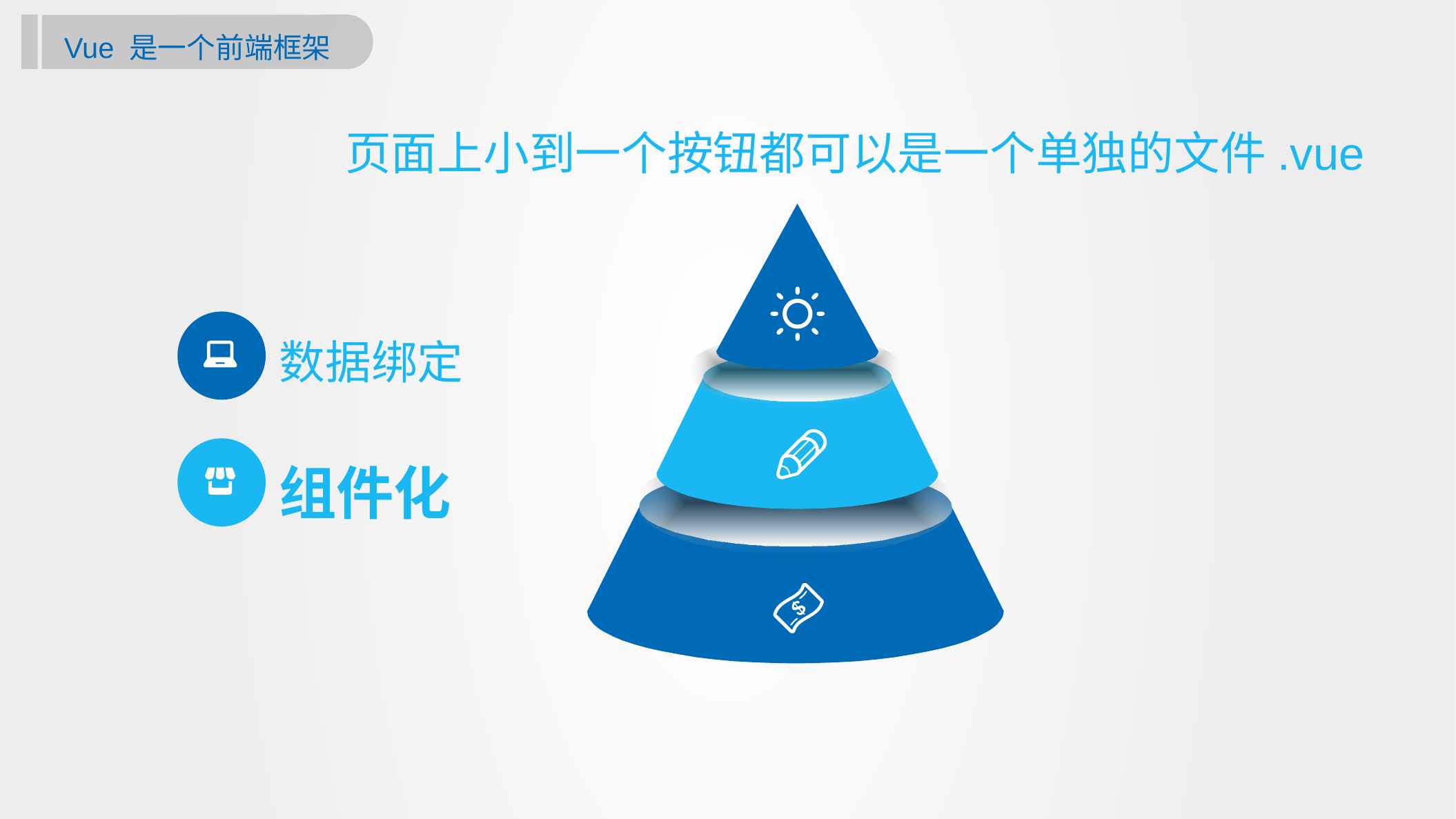

Vue 是一个前端框架
页面上小到一个按钮都可以是一个单独的文件.vue

数据绑定

组件化